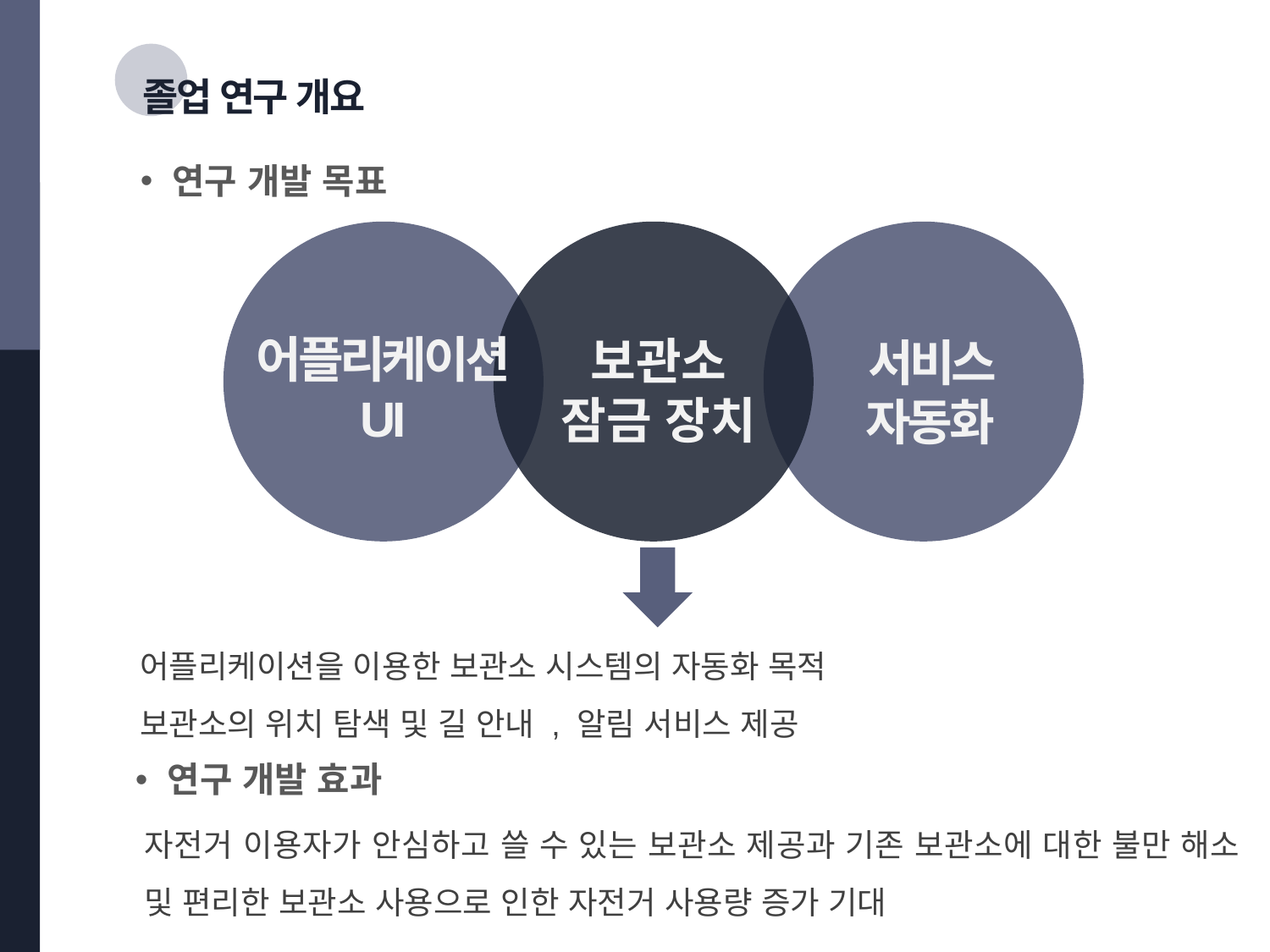

졸업 연구 개요

연구 개발 목표

어플리케이션
UI
보관소
잠금 장치
서비스
자동화

어플리케이션을 이용한 보관소 시스템의 자동화 목적
보관소의 위치 탐색 및 길 안내 , 알림 서비스 제공
연구 개발 효과
자전거 이용자가 안심하고 쓸 수 있는 보관소 제공과 기존 보관소에 대한 불만 해소 및 편리한 보관소 사용으로 인한 자전거 사용량 증가 기대